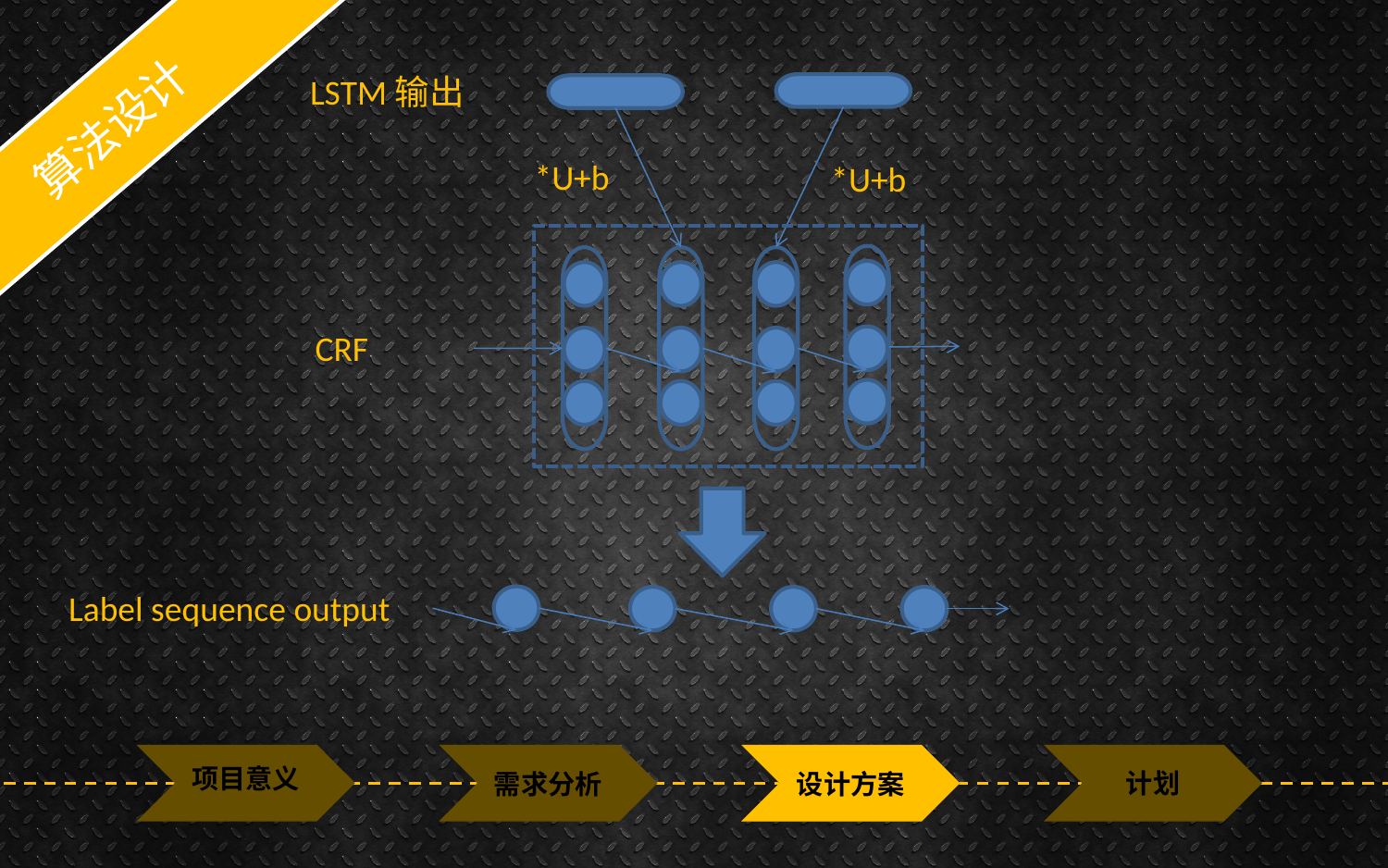

LSTM输出
算法设计

*U+b
*U+b

CRF

Label sequence output

项目意义
计划
需求分析
设计方案